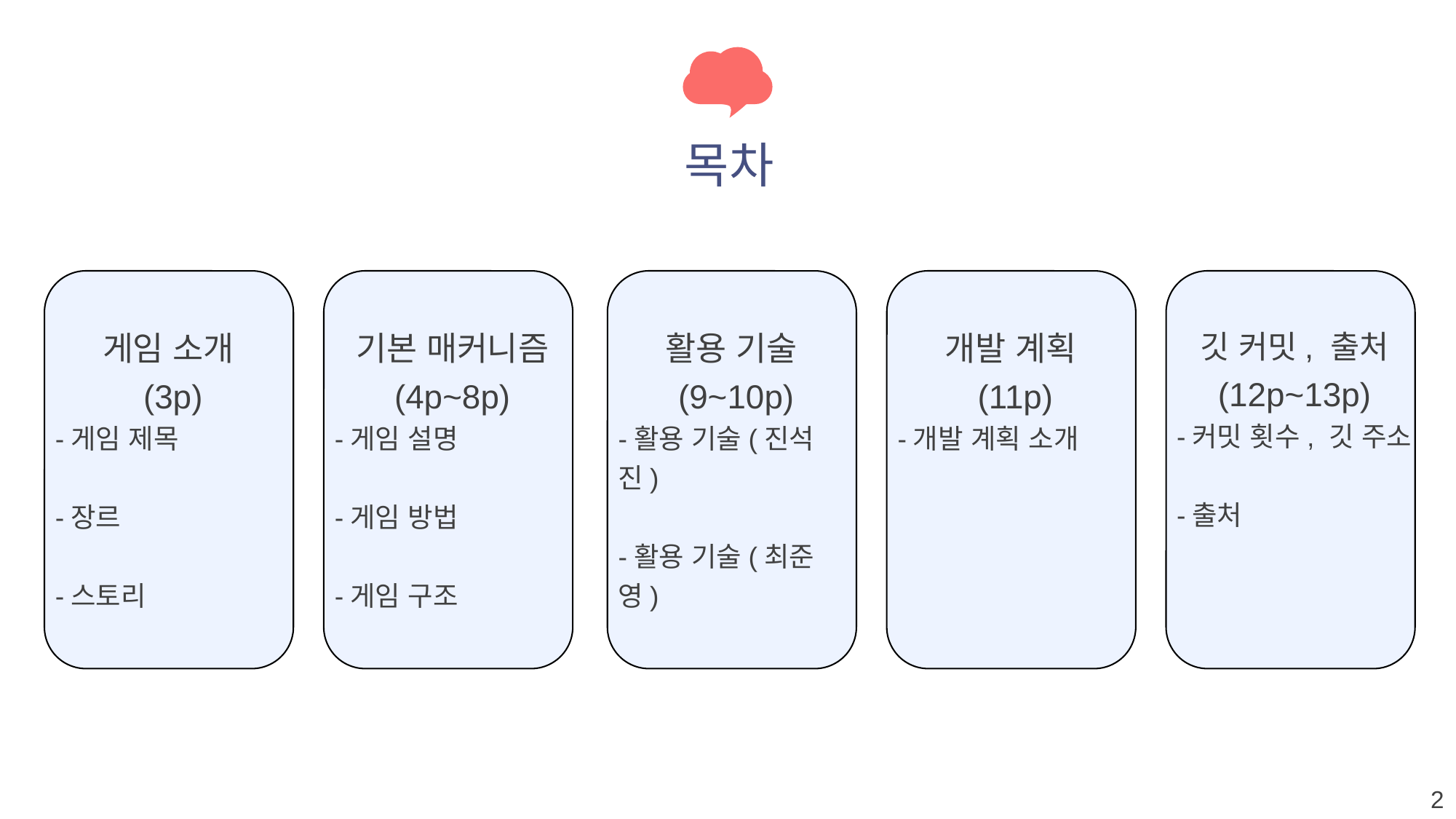

목차.
목차

게임 소개
(3p)
-게임 제목

-장르

-스토리
기본 매커니즘 (4p~8p)
-게임 설명

-게임 방법

-게임 구조
활용 기술
(9~10p)
-활용 기술(진석진)

-활용 기술(최준영)
개발 계획
(11p)
-개발 계획 소개
깃 커밋, 출처 (12p~13p)
-커밋 횟수, 깃 주소

-출처
2